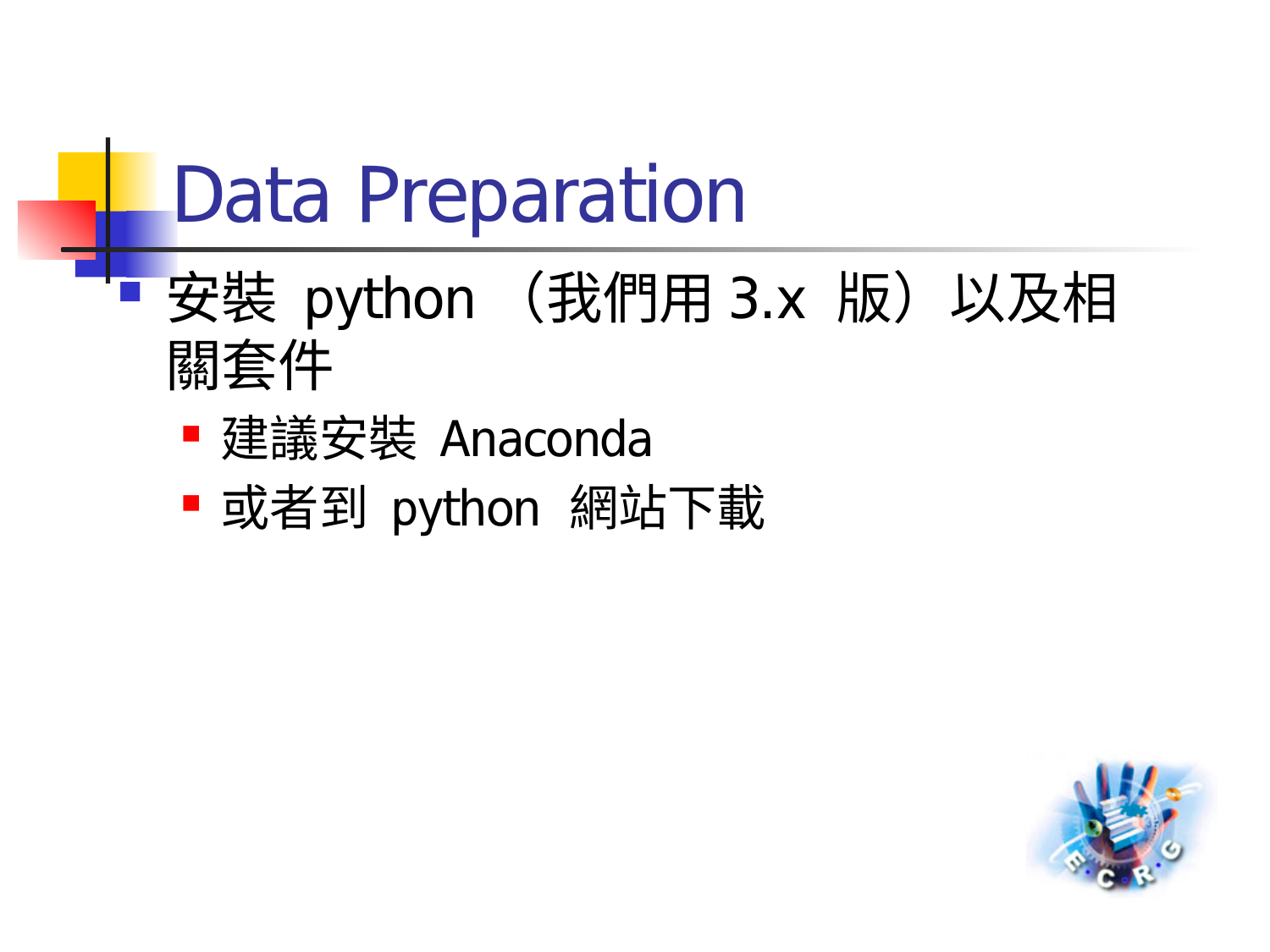

# Data Preparation
安裝 python（我們用3.x 版）以及相關套件
建議安裝 Anaconda
或者到 python 網站下載